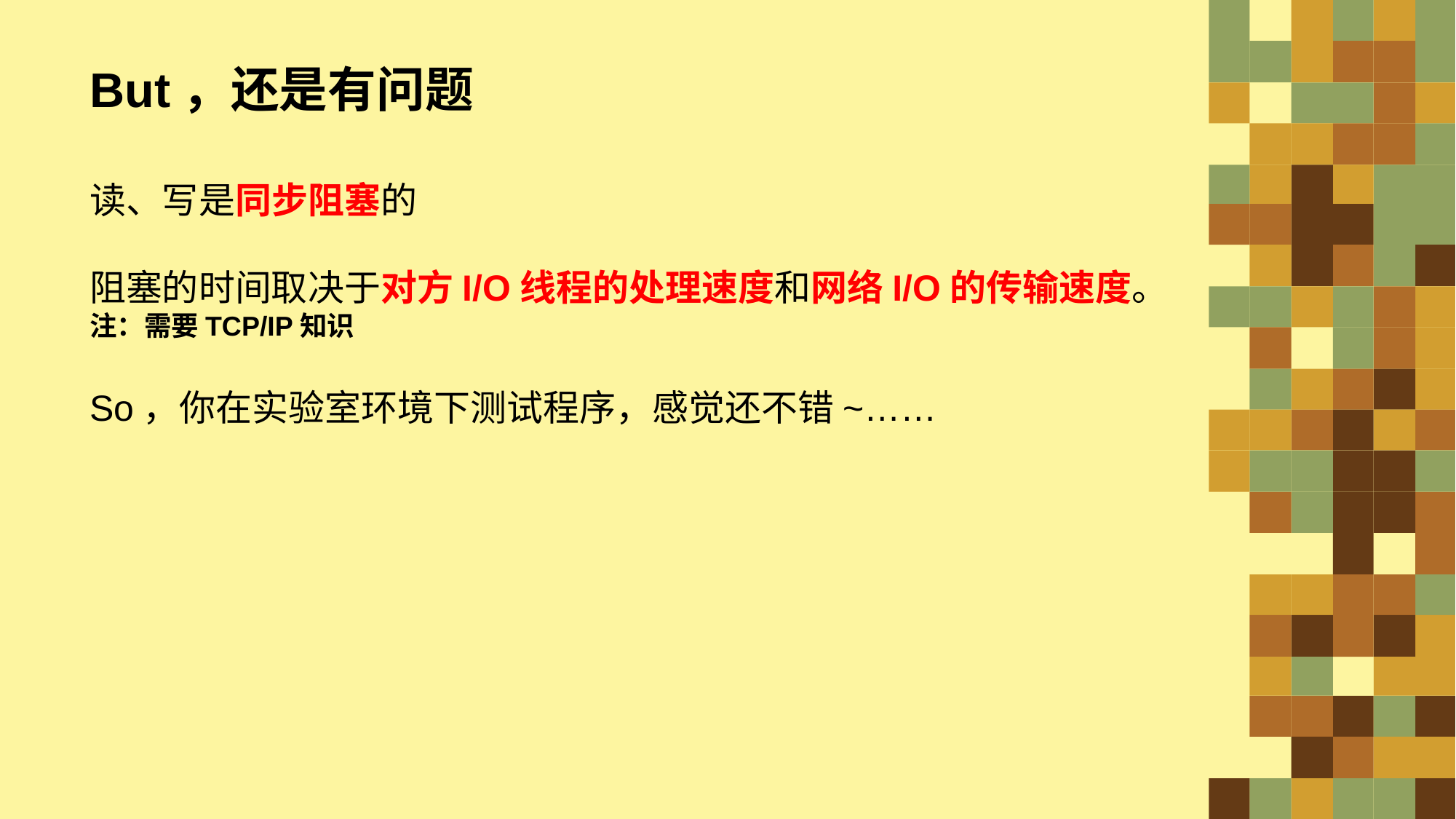

But，还是有问题
读、写是同步阻塞的

阻塞的时间取决于对方I/O线程的处理速度和网络I/O的传输速度。
注：需要TCP/IP知识

So，你在实验室环境下测试程序，感觉还不错~……